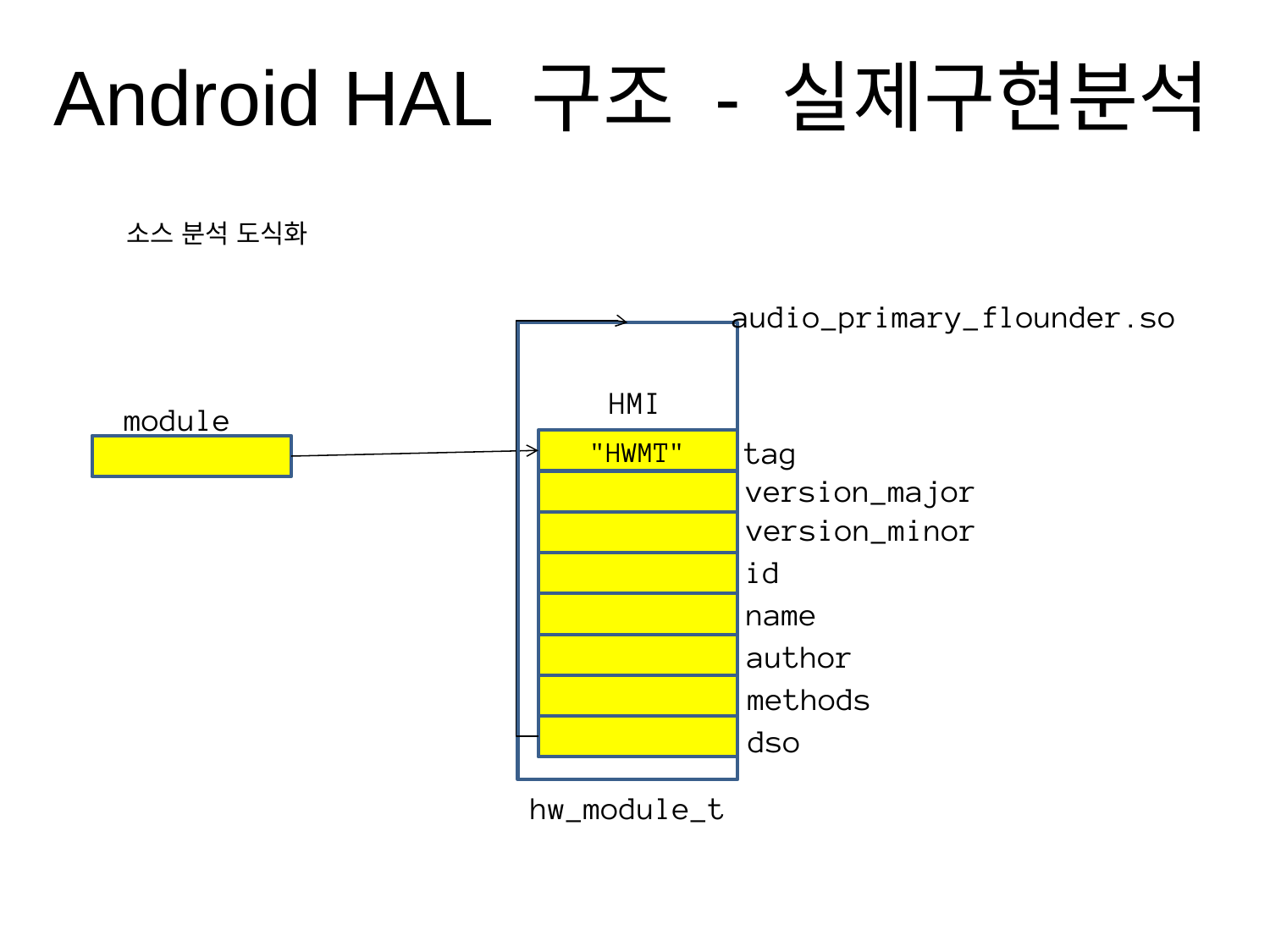

# Android HAL 구조 - 실제구현분석
소스 분석 도식화
audio_primary_flounder.so

HMI
module
tag
"HWMT"

version_major

version_minor

id

name

author

methods

dso

hw_module_t